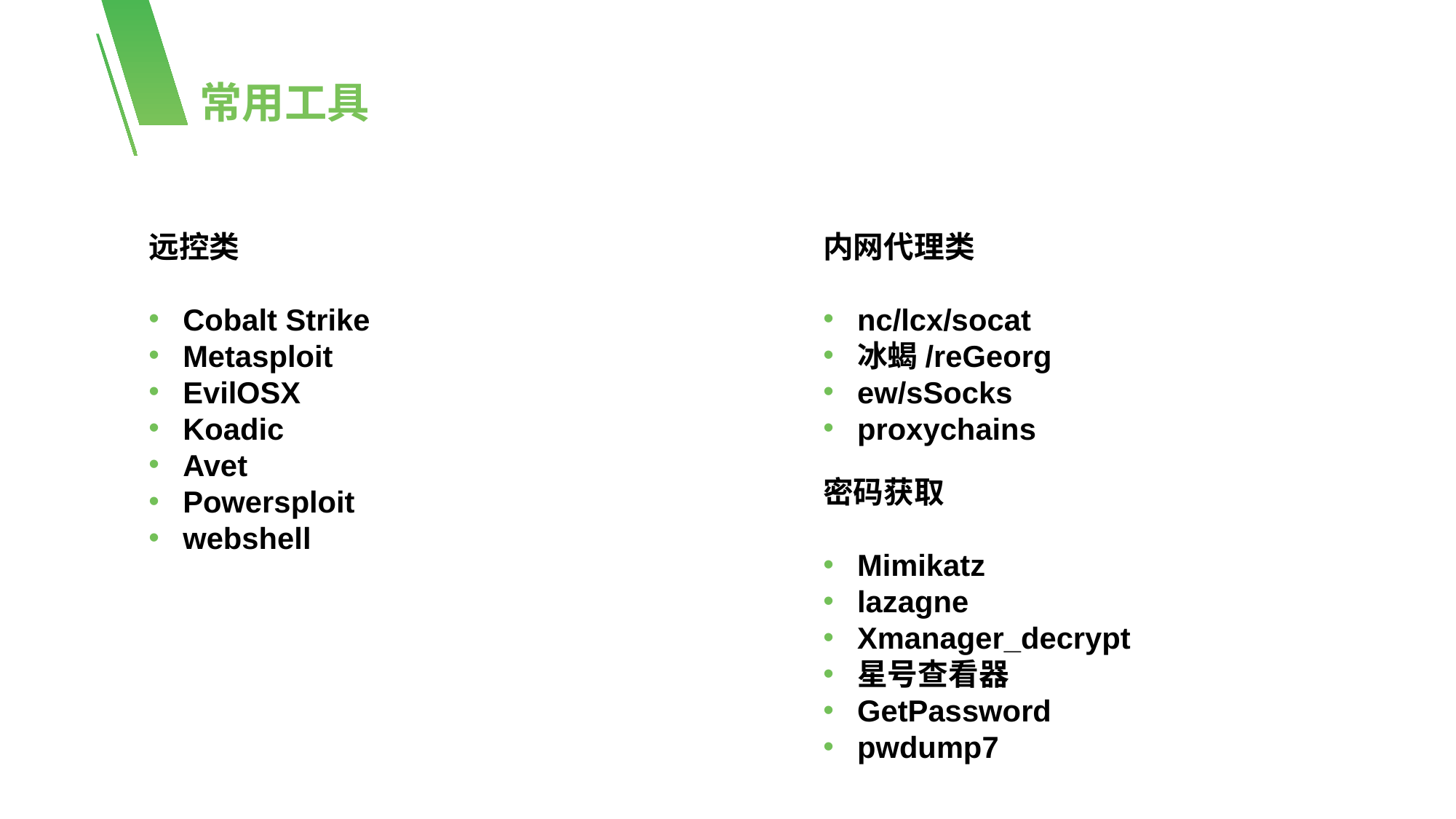

常用工具
远控类

Cobalt Strike
Metasploit
EvilOSX
Koadic
Avet
Powersploit
webshell
内网代理类

nc/lcx/socat
冰蝎/reGeorg
ew/sSocks
proxychains
密码获取

Mimikatz
lazagne
Xmanager_decrypt
星号查看器
GetPassword
pwdump7